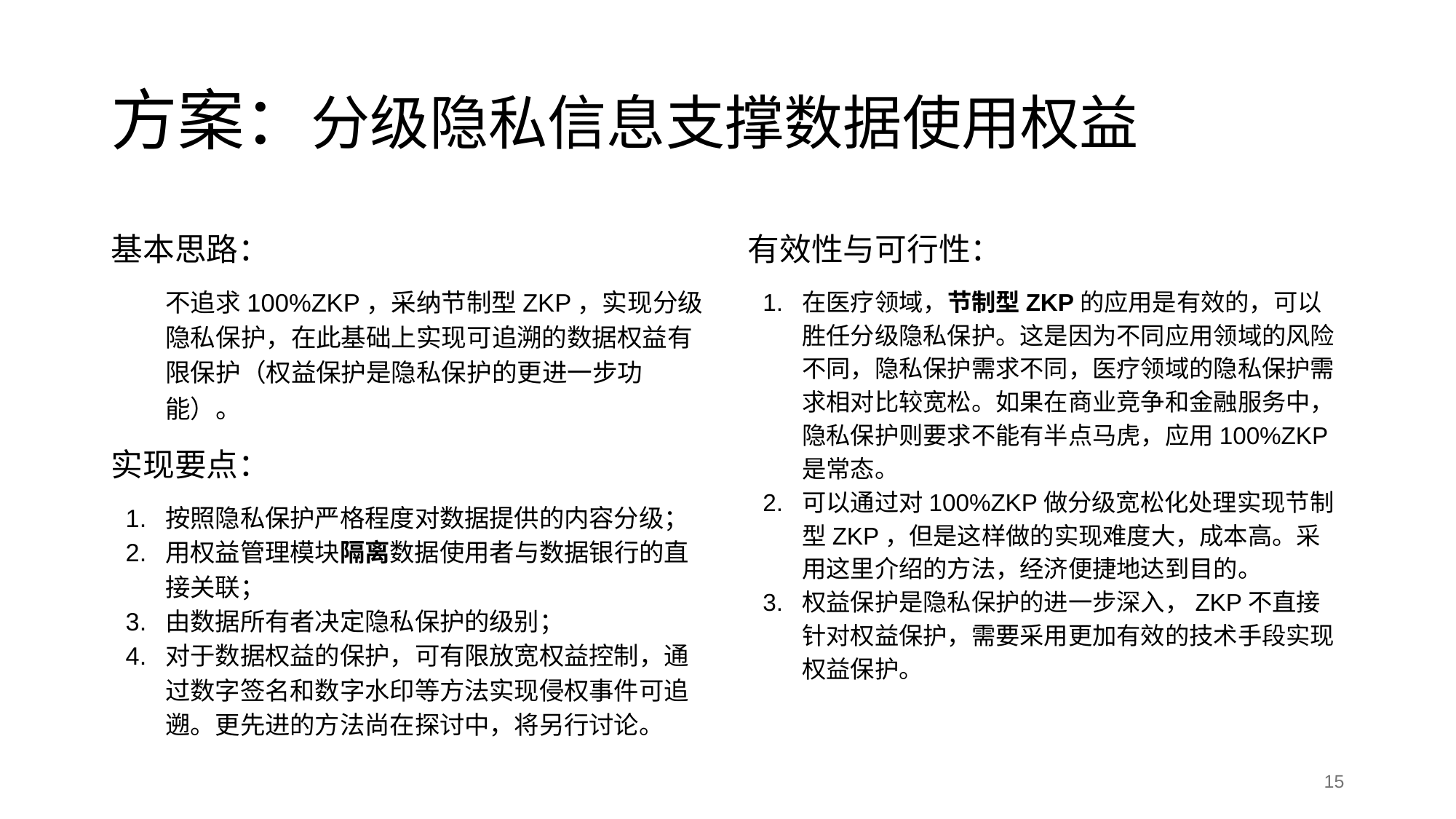

# 方案：分级隐私信息支撑数据使用权益
基本思路：
不追求100%ZKP，采纳节制型ZKP，实现分级隐私保护，在此基础上实现可追溯的数据权益有限保护（权益保护是隐私保护的更进一步功能）。
实现要点：
按照隐私保护严格程度对数据提供的内容分级；
用权益管理模块隔离数据使用者与数据银行的直接关联；
由数据所有者决定隐私保护的级别；
对于数据权益的保护，可有限放宽权益控制，通过数字签名和数字水印等方法实现侵权事件可追遡。更先进的方法尚在探讨中，将另行讨论。

有效性与可行性：
在医疗领域，节制型ZKP的应用是有效的，可以胜任分级隐私保护。这是因为不同应用领域的风险不同，隐私保护需求不同，医疗领域的隐私保护需求相对比较宽松。如果在商业竞争和金融服务中，隐私保护则要求不能有半点马虎，应用100%ZKP是常态。
可以通过对100%ZKP做分级宽松化处理实现节制型ZKP，但是这样做的实现难度大，成本高。采用这里介绍的方法，经济便捷地达到目的。
权益保护是隐私保护的进一步深入，ZKP不直接针对权益保护，需要采用更加有效的技术手段实现权益保护。
15